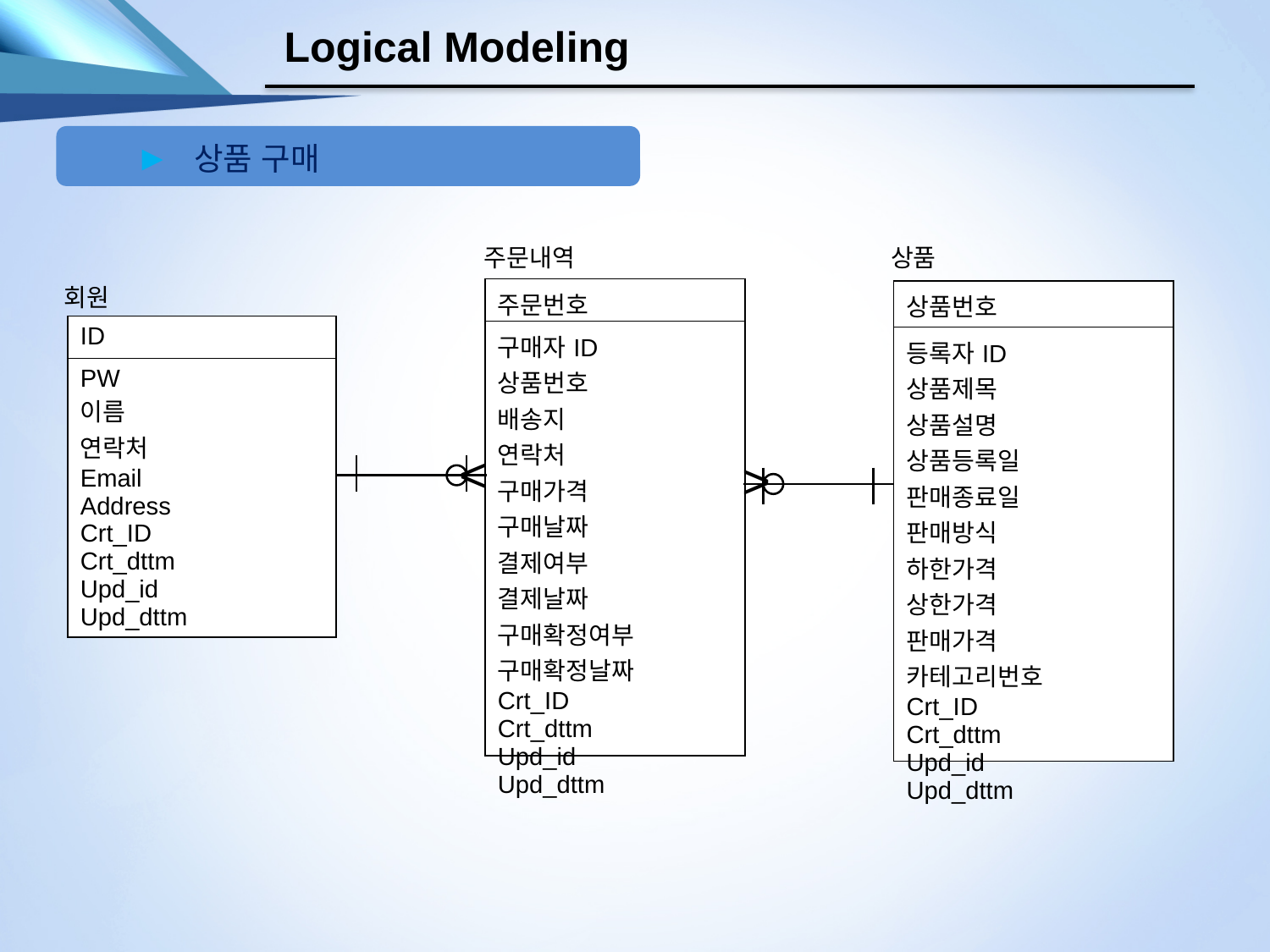

Logical Modeling
하나의 회원은 하나 이상의 주문을 할 수도 있다.
하나의 주문은 반드시 한 회원에게 등록되어 있어야 한다.
►  상품 구매
주문내역
상품
회원
| 주문번호 |
| --- |
| 구매자ID 상품번호 배송지 연락처 구매가격 구매날짜 결제여부 결제날짜 구매확정여부 구매확정날짜 Crt\_ID Crt\_dttm Upd\_id Upd\_dttm |
| 상품번호 |
| --- |
| 등록자ID 상품제목 상품설명 상품등록일 판매종료일 판매방식 하한가격 상한가격 판매가격 카테고리번호 Crt\_ID Crt\_dttm Upd\_id Upd\_dttm |
하나의 주문은 반드시 한 개의 상품 정보를 포함하여야 한다.
하나의 상품은 여러 주문에 포함 될 수도 있다.
| ID |
| --- |
| PW 이름 연락처 Email Address Crt\_ID Crt\_dttm Upd\_id Upd\_dttm |
>

>